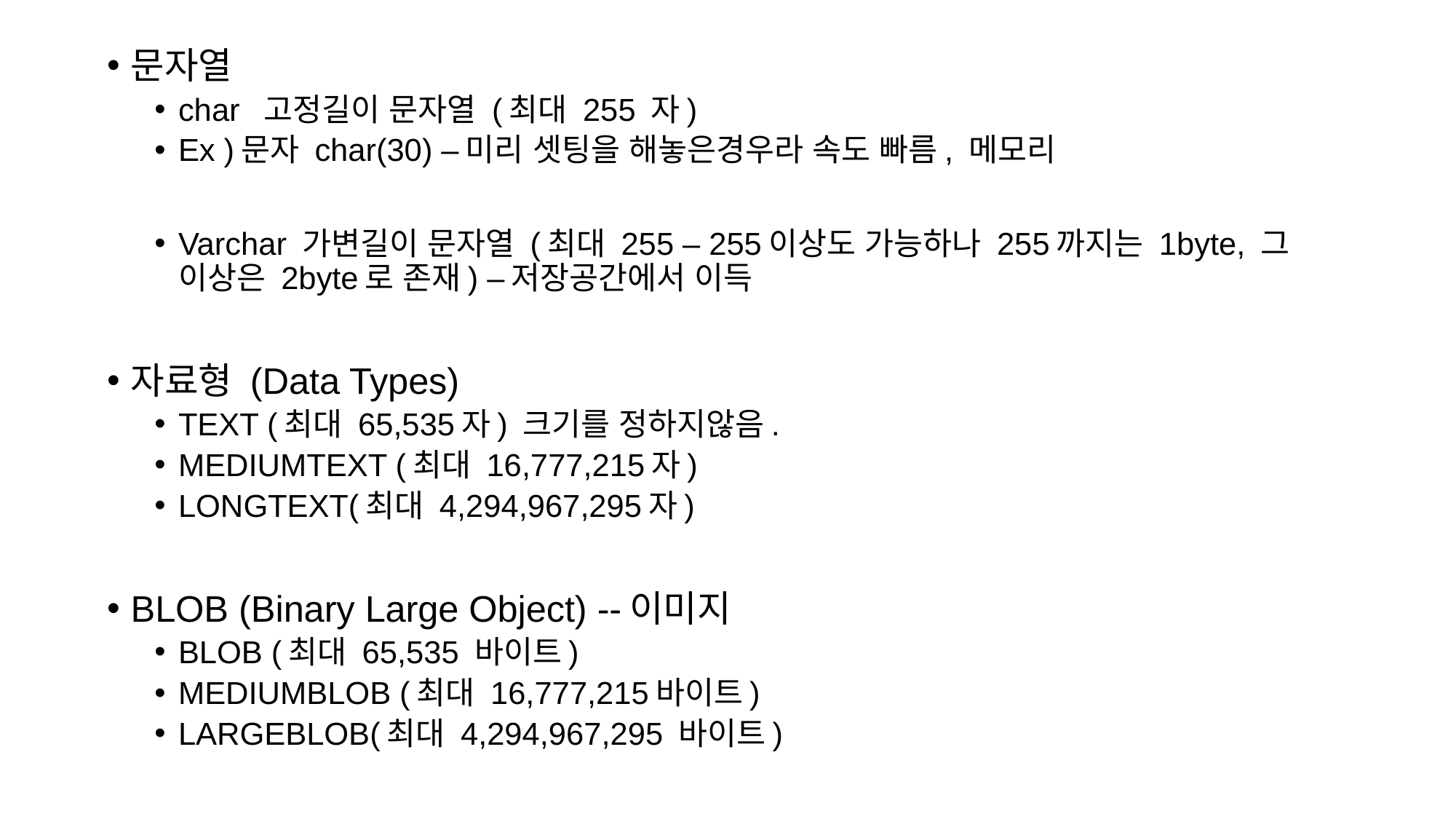

문자열
char  고정길이 문자열 (최대 255 자)
Ex )문자 char(30) –미리 셋팅을 해놓은경우라 속도 빠름, 메모리

Varchar 가변길이 문자열 (최대 255 – 255이상도 가능하나 255까지는 1byte, 그 이상은 2byte로 존재) –저장공간에서 이득

자료형 (Data Types)
TEXT (최대 65,535자) 크기를 정하지않음.
MEDIUMTEXT (최대 16,777,215자)
LONGTEXT(최대 4,294,967,295자)

BLOB (Binary Large Object) --이미지
BLOB (최대 65,535 바이트)
MEDIUMBLOB (최대 16,777,215바이트)
LARGEBLOB(최대 4,294,967,295 바이트)